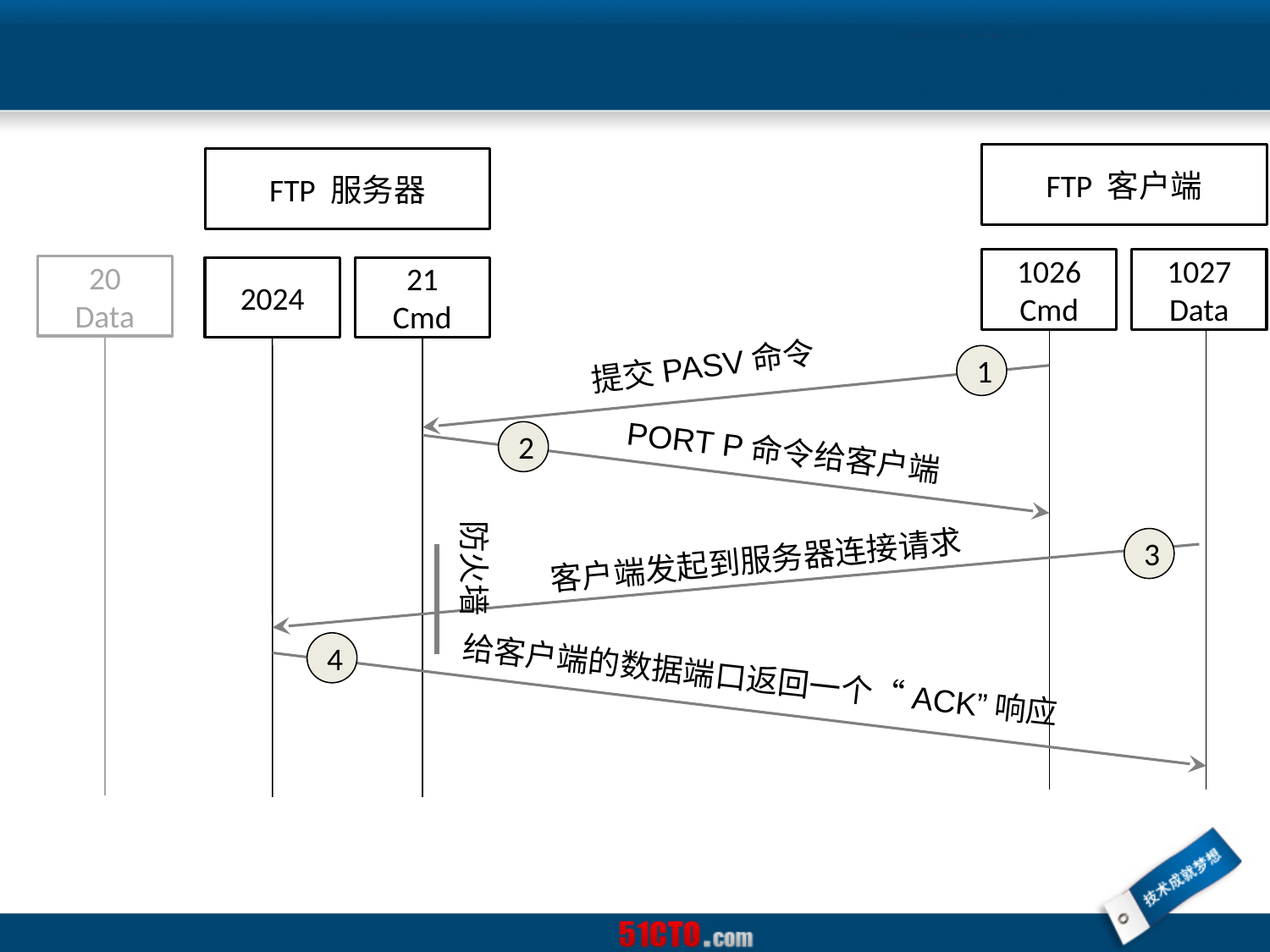

FTP 客户端
FTP 服务器
1026
Cmd
1027
Data
20
Data
2024
21
Cmd
提交PASV命令
1
2
PORT P命令给客户端
防火墙
3
客户端发起到服务器连接请求
4
给客户端的数据端口返回一个“ACK”响应